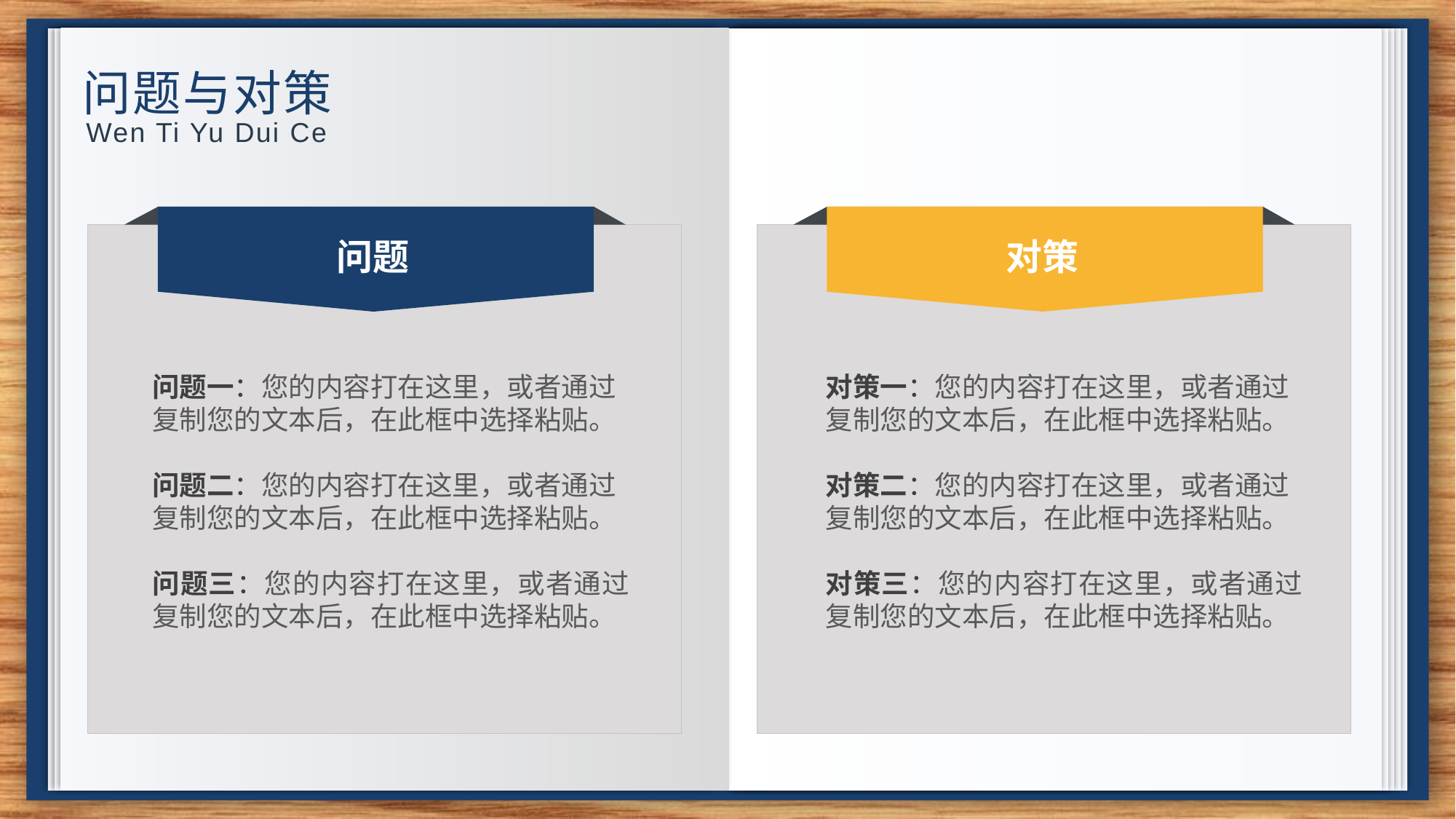

问题与对策
Wen Ti Yu Dui Ce

对策

问题

问题一：您的内容打在这里，或者通过复制您的文本后，在此框中选择粘贴。

问题二：您的内容打在这里，或者通过复制您的文本后，在此框中选择粘贴。

问题三：您的内容打在这里，或者通过复制您的文本后，在此框中选择粘贴。
对策一：您的内容打在这里，或者通过复制您的文本后，在此框中选择粘贴。

对策二：您的内容打在这里，或者通过复制您的文本后，在此框中选择粘贴。

对策三：您的内容打在这里，或者通过复制您的文本后，在此框中选择粘贴。